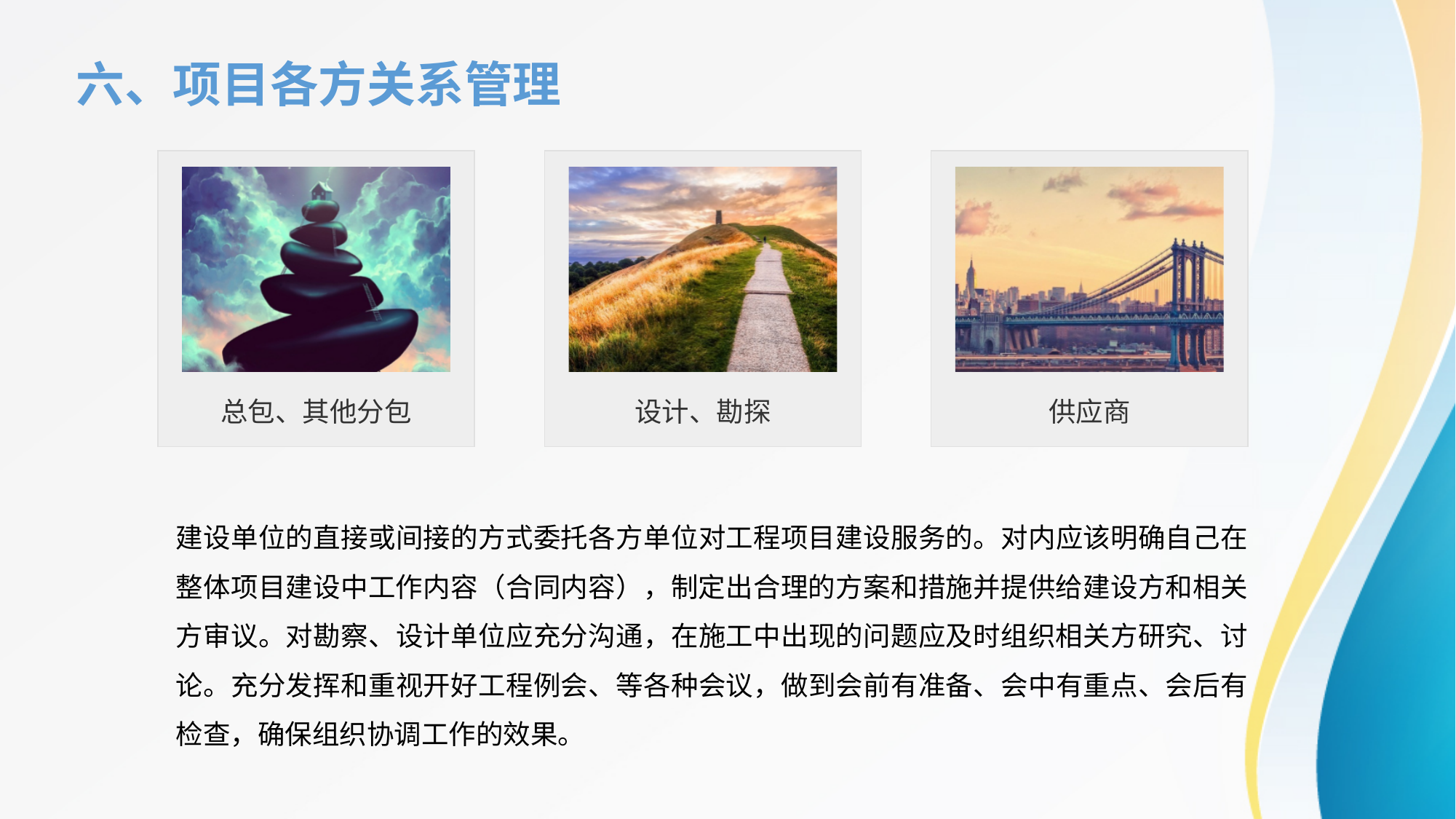

六、项目各方关系管理

总包、其他分包
设计、勘探
供应商
建设单位的直接或间接的方式委托各方单位对工程项目建设服务的。对内应该明确自己在整体项目建设中工作内容（合同内容），制定出合理的方案和措施并提供给建设方和相关方审议。对勘察、设计单位应充分沟通，在施工中出现的问题应及时组织相关方研究、讨论。充分发挥和重视开好工程例会、等各种会议，做到会前有准备、会中有重点、会后有检查，确保组织协调工作的效果。